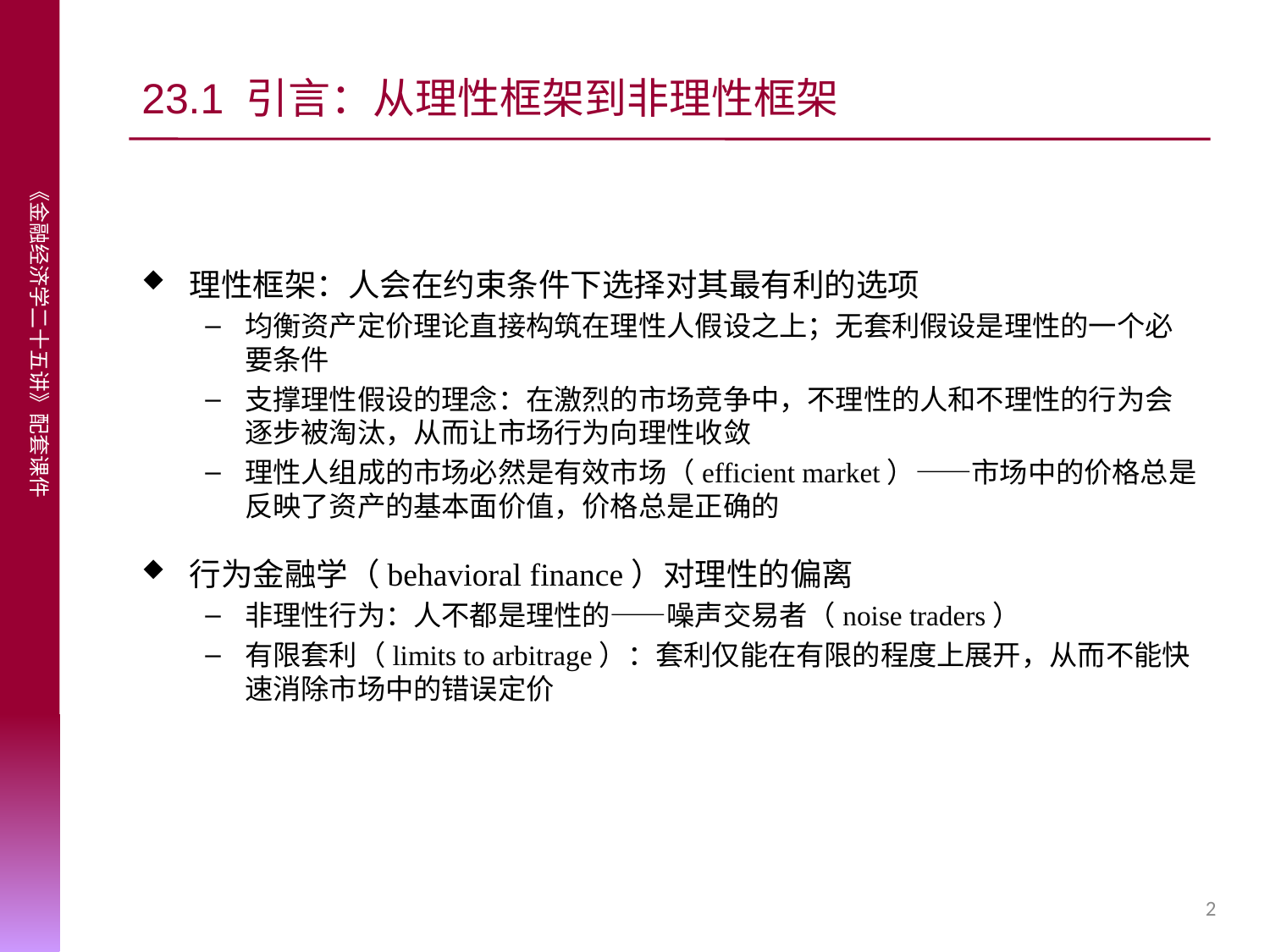

# 23.1 引言：从理性框架到非理性框架

理性框架：人会在约束条件下选择对其最有利的选项
均衡资产定价理论直接构筑在理性人假设之上；无套利假设是理性的一个必要条件
支撑理性假设的理念：在激烈的市场竞争中，不理性的人和不理性的行为会逐步被淘汰，从而让市场行为向理性收敛
理性人组成的市场必然是有效市场（efficient market）——市场中的价格总是反映了资产的基本面价值，价格总是正确的
行为金融学（behavioral finance）对理性的偏离
非理性行为：人不都是理性的——噪声交易者（noise traders）
有限套利（limits to arbitrage）：套利仅能在有限的程度上展开，从而不能快速消除市场中的错误定价
2